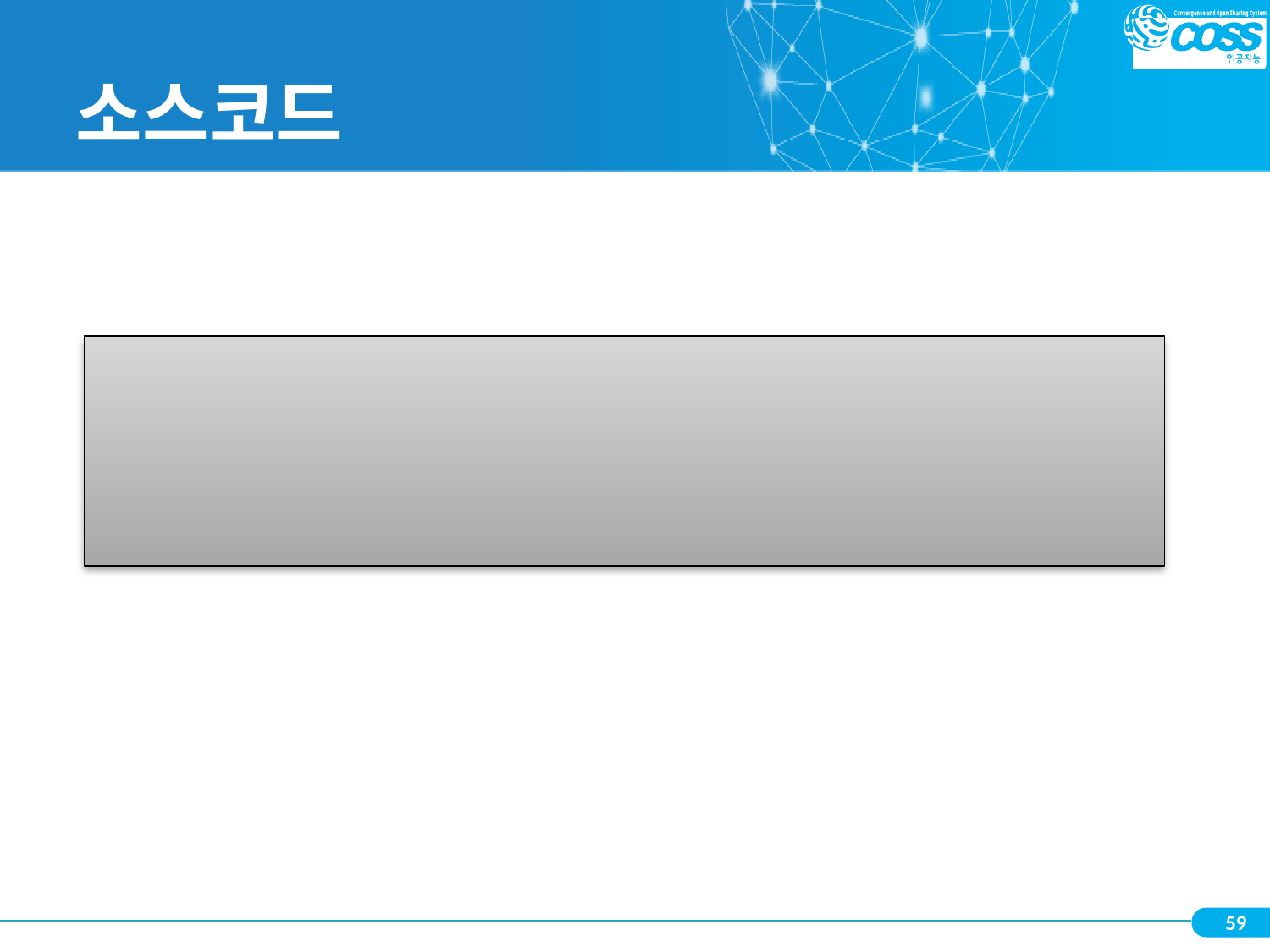

# 소스코드

for i in range(2, 10) :
    for j in range(1, 10) :
        print(i,'*', j, '=', i*j)
    print()